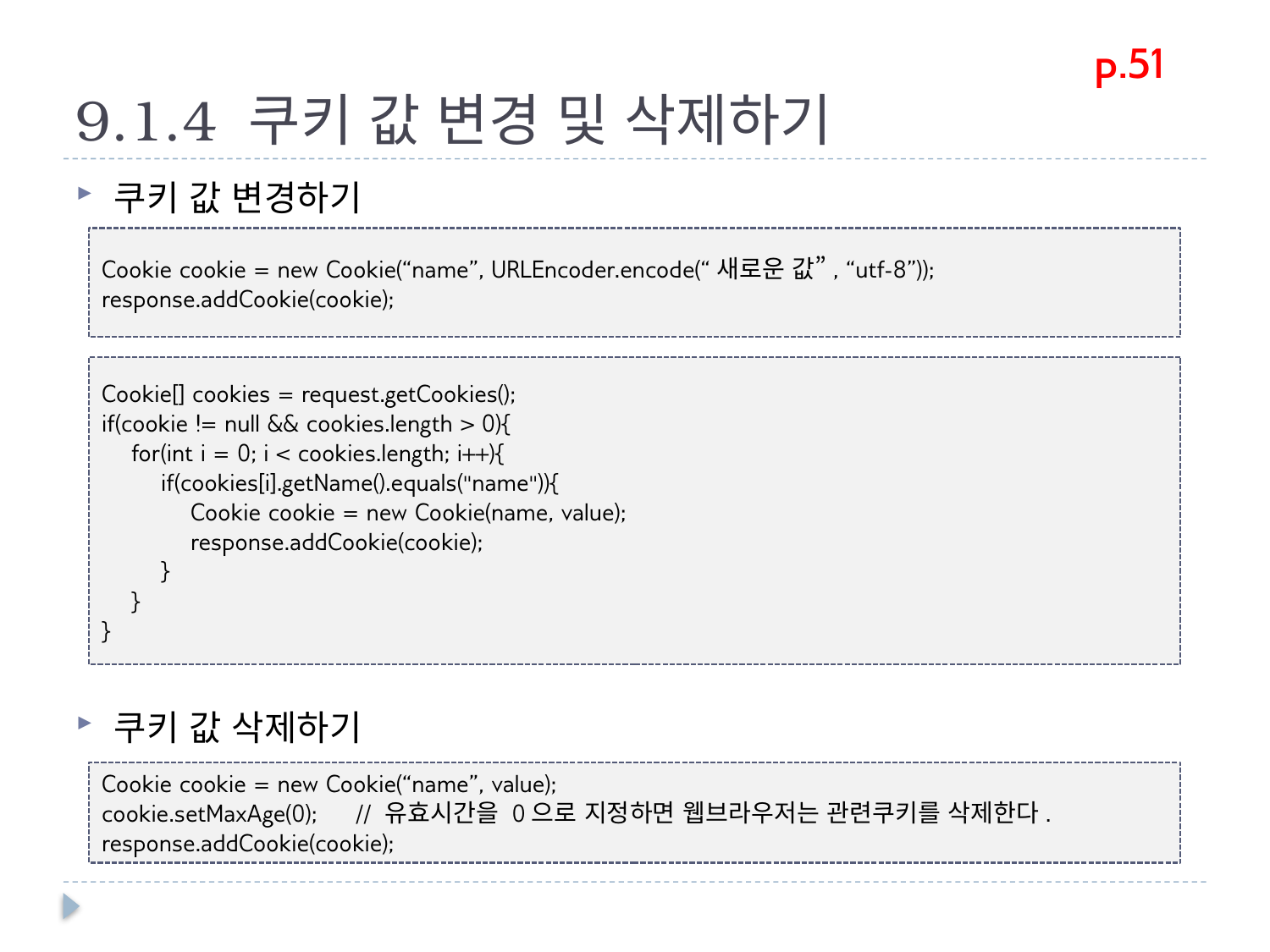

# 9.1.4 쿠키 값 변경 및 삭제하기
p.51
쿠키 값 변경하기

쿠키 값 삭제하기
Cookie cookie = new Cookie(“name”, URLEncoder.encode(“새로운 값”, “utf-8”));
response.addCookie(cookie);
Cookie[] cookies = request.getCookies();
if(cookie != null && cookies.length > 0){
    for(int i = 0; i < cookies.length; i++){
        if(cookies[i].getName().equals("name")){
            Cookie cookie = new Cookie(name, value);
            response.addCookie(cookie);
        }
    }
}
Cookie cookie = new Cookie(“name”, value);
cookie.setMaxAge(0);	// 유효시간을 0으로 지정하면 웹브라우저는 관련쿠키를 삭제한다.
response.addCookie(cookie);